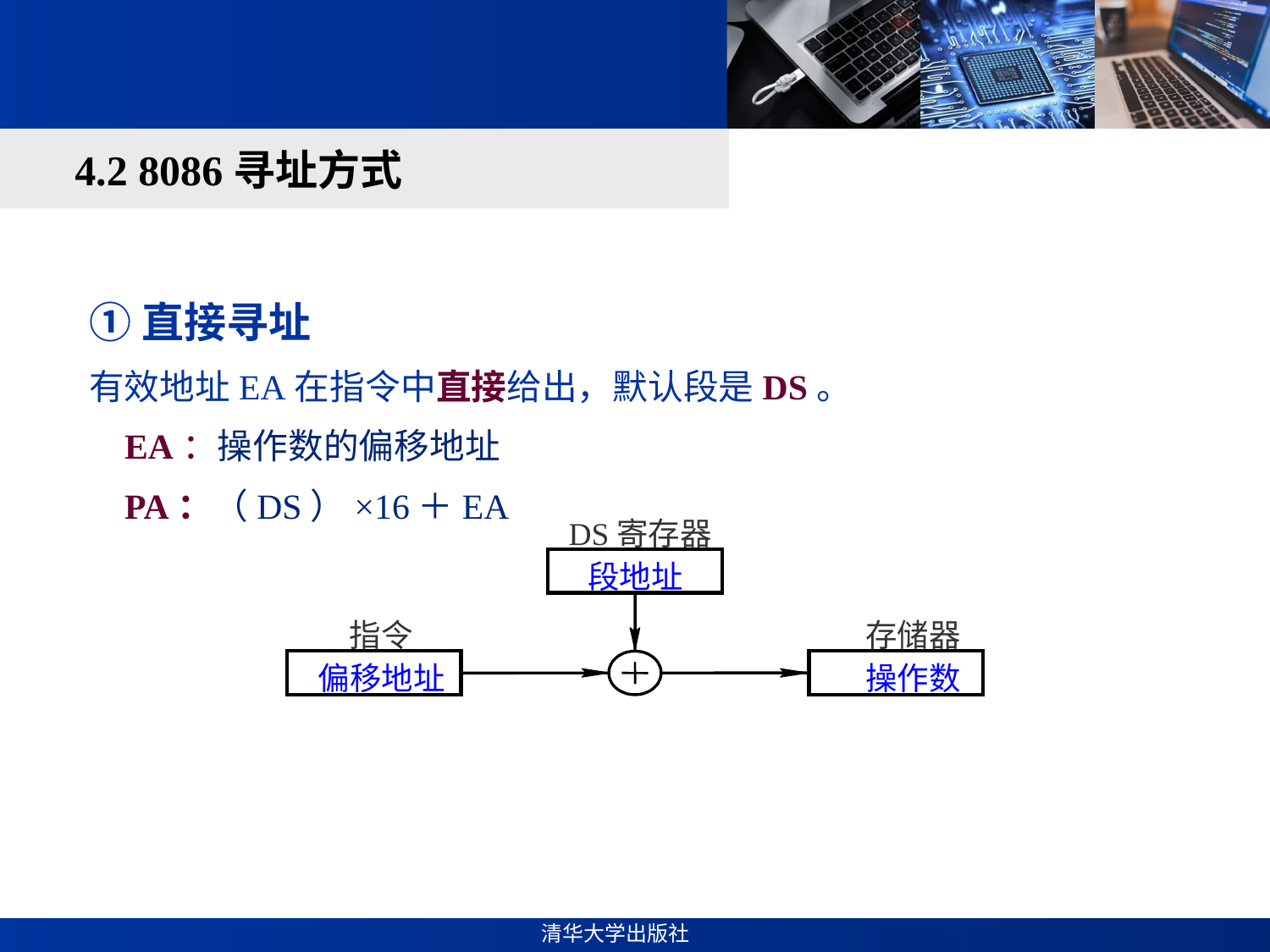

#
4.2 8086寻址方式

①直接寻址
有效地址EA在指令中直接给出，默认段是DS。
    EA：操作数的偏移地址
    PA：（DS）×16＋EA

DS寄存器

段地址

指令
存储器

偏移地址
操作数